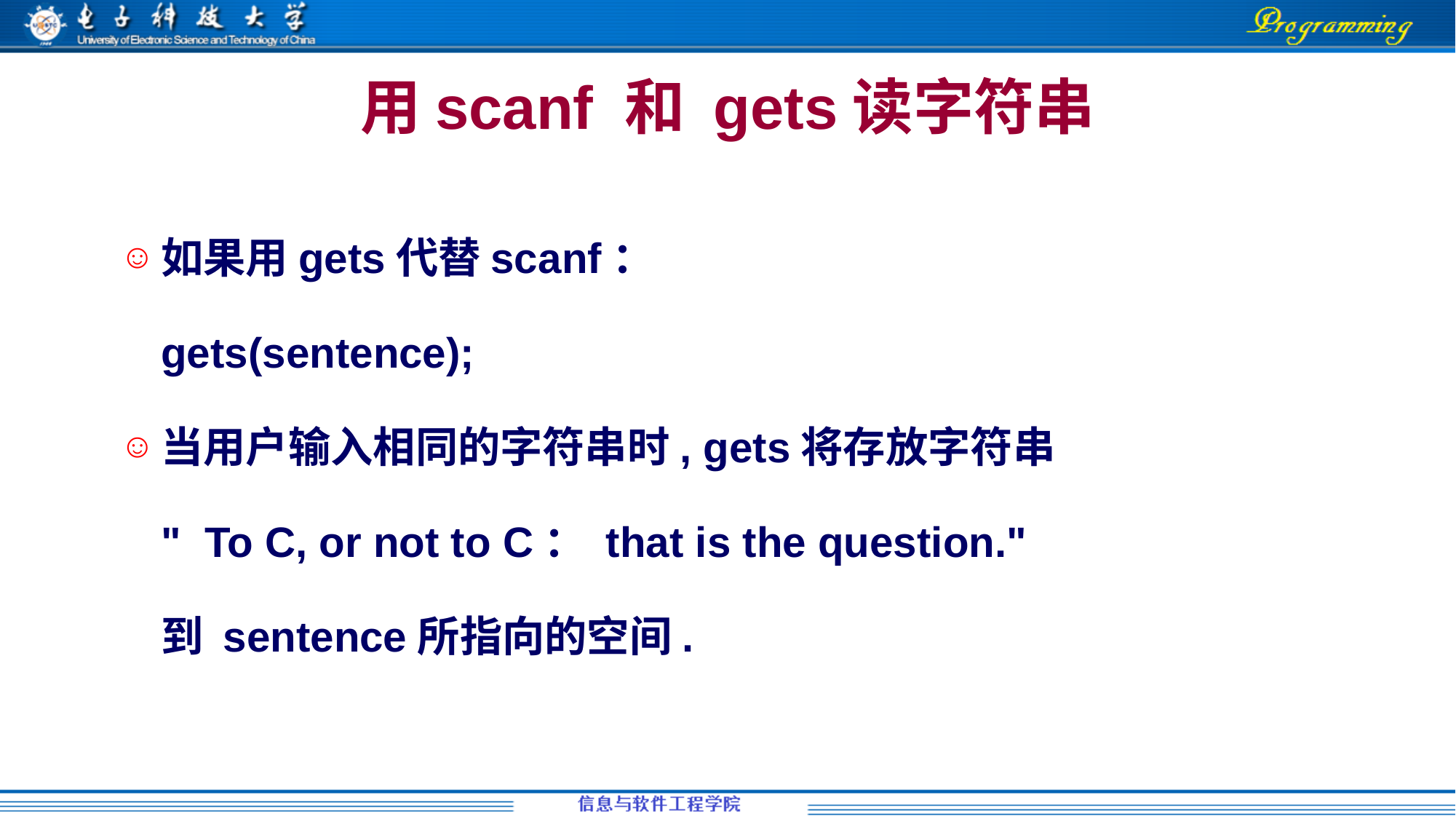

# 用scanf 和 gets读字符串
如果用gets代替scanf：
	gets(sentence);
当用户输入相同的字符串时, gets将存放字符串
	"  To C, or not to C： that is the question."
	到 sentence所指向的空间.